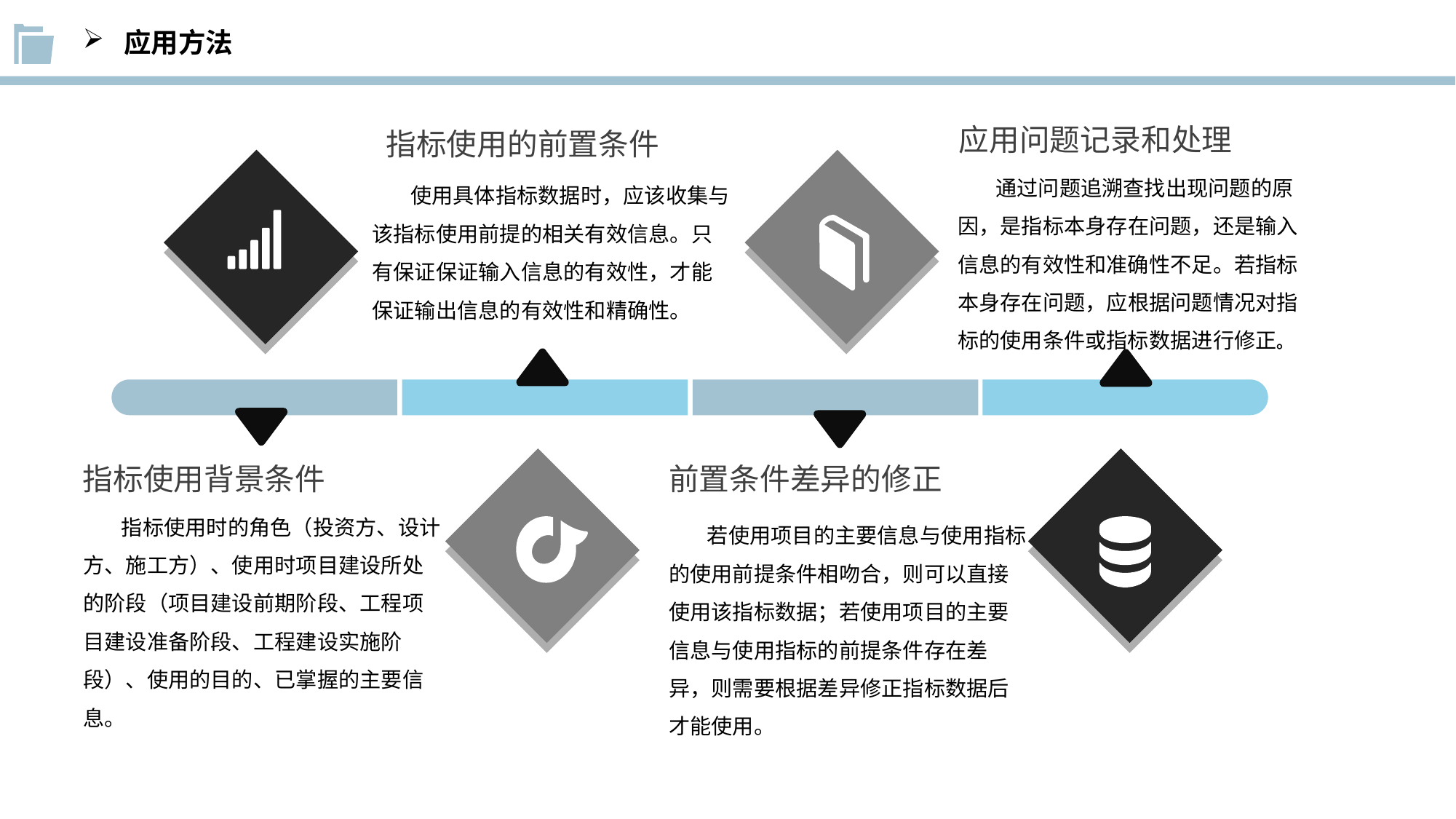

应用方法

应用问题记录和处理
       通过问题追溯查找出现问题的原因，是指标本身存在问题，还是输入信息的有效性和准确性不足。若指标本身存在问题，应根据问题情况对指标的使用条件或指标数据进行修正。
指标使用的前置条件
         使用具体指标数据时，应该收集与该指标使用前提的相关有效信息。只有保证保证输入信息的有效性，才能保证输出信息的有效性和精确性。

指标使用背景条件
       指标使用时的角色（投资方、设计方、施工方）、使用时项目建设所处的阶段（项目建设前期阶段、工程项目建设准备阶段、工程建设实施阶段）、使用的目的、已掌握的主要信息。
前置条件差异的修正
         若使用项目的主要信息与使用指标的使用前提条件相吻合，则可以直接使用该指标数据；若使用项目的主要信息与使用指标的前提条件存在差异，则需要根据差异修正指标数据后才能使用。